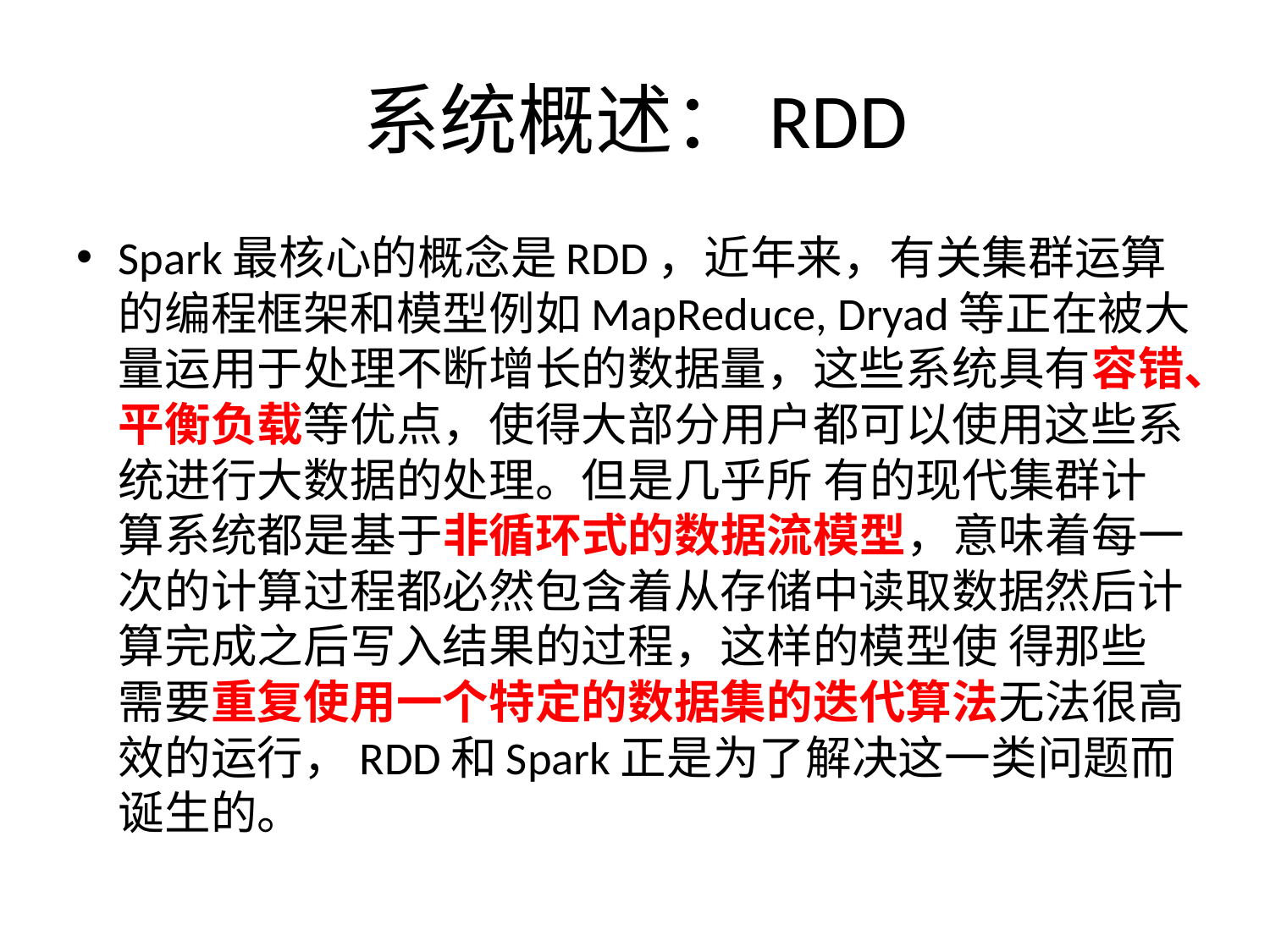

# 系统概述：RDD
Spark最核心的概念是RDD，近年来，有关集群运算的编程框架和模型例如MapReduce, Dryad等正在被大量运用于处理不断增长的数据量，这些系统具有容错、平衡负载等优点，使得大部分用户都可以使用这些系统进行大数据的处理。但是几乎所 有的现代集群计算系统都是基于非循环式的数据流模型，意味着每一次的计算过程都必然包含着从存储中读取数据然后计算完成之后写入结果的过程，这样的模型使 得那些需要重复使用一个特定的数据集的迭代算法无法很高效的运行，RDD和Spark正是为了解决这一类问题而诞生的。